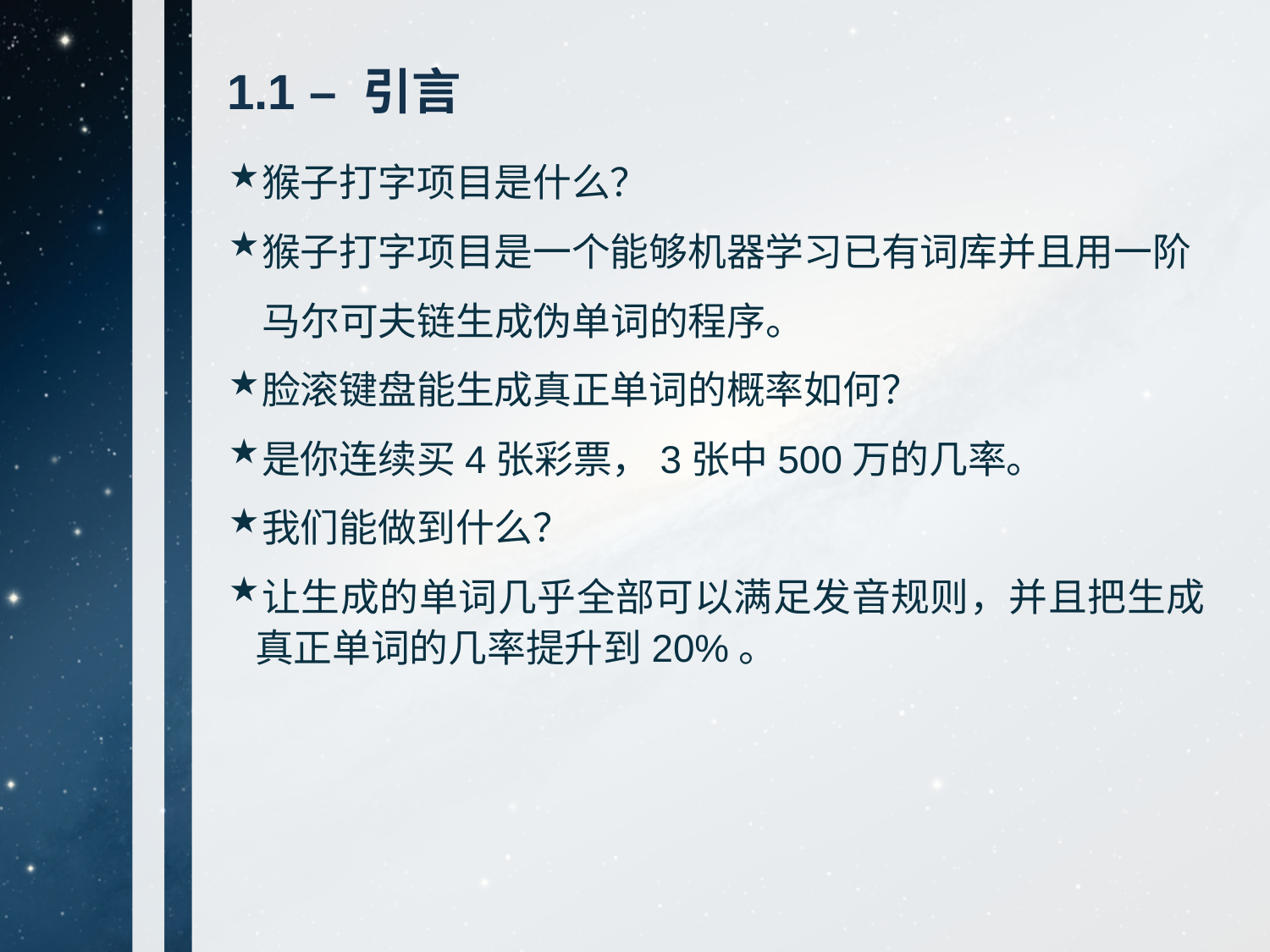

# 1.1 – 引言
猴子打字项目是什么？
猴子打字项目是一个能够机器学习已有词库并且用一阶
   马尔可夫链生成伪单词的程序。
脸滚键盘能生成真正单词的概率如何？
是你连续买4张彩票，3张中500万的几率。
我们能做到什么？
让生成的单词几乎全部可以满足发音规则，并且把生成真正单词的几率提升到20%。